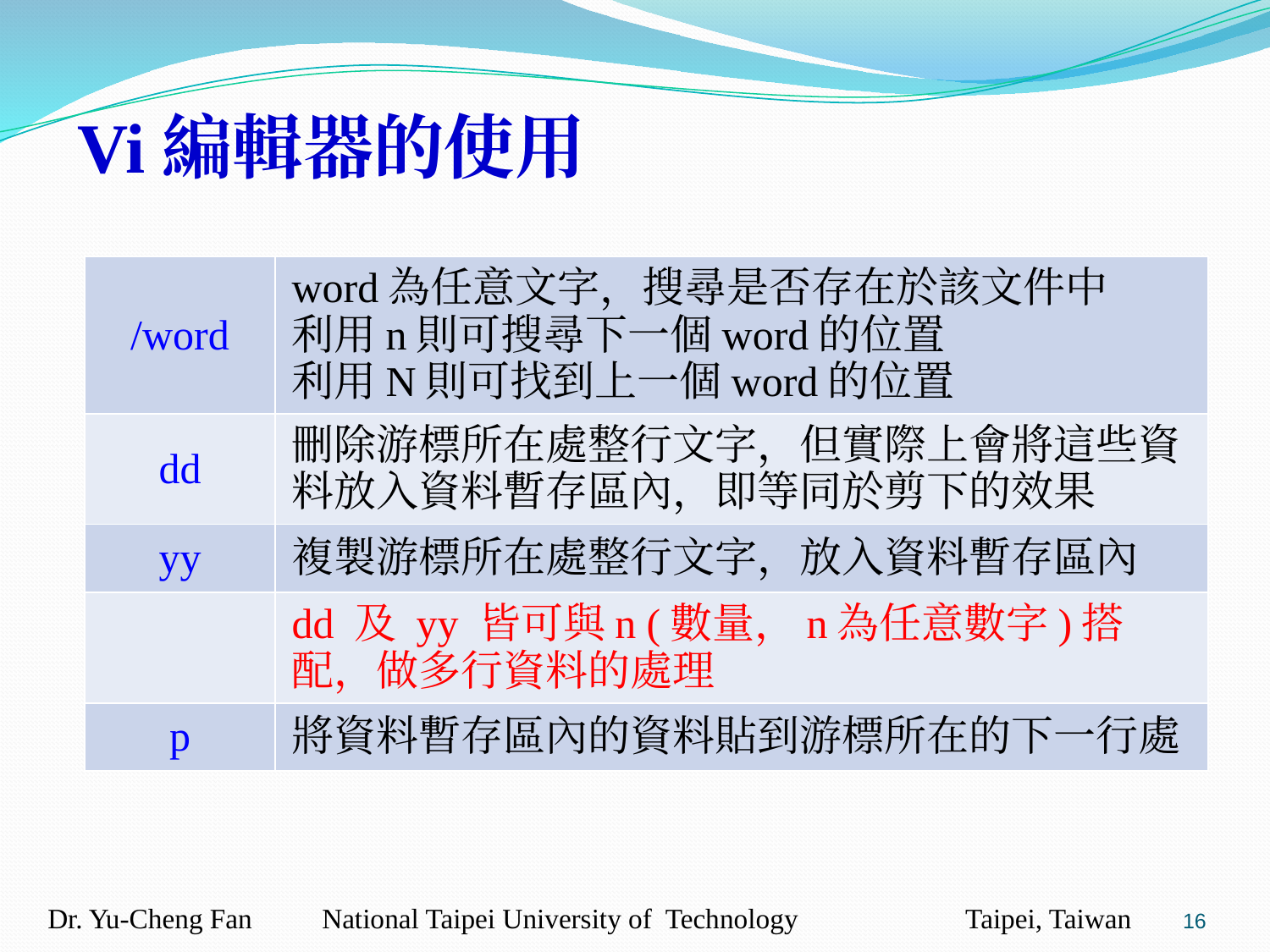

Vi編輯器的使用

| /word | word為任意文字，搜尋是否存在於該文件中 利用n則可搜尋下一個word的位置 利用N則可找到上一個word的位置 |
| --- | --- |
| dd | 刪除游標所在處整行文字，但實際上會將這些資料放入資料暫存區內，即等同於剪下的效果 |
| yy | 複製游標所在處整行文字，放入資料暫存區內 |
|  | dd 及 yy 皆可與n (數量，n為任意數字)搭配，做多行資料的處理 |
| p | 將資料暫存區內的資料貼到游標所在的下一行處 |
16
Dr. Yu-Cheng Fan          National Taipei University of  Technology                        Taipei, Taiwan